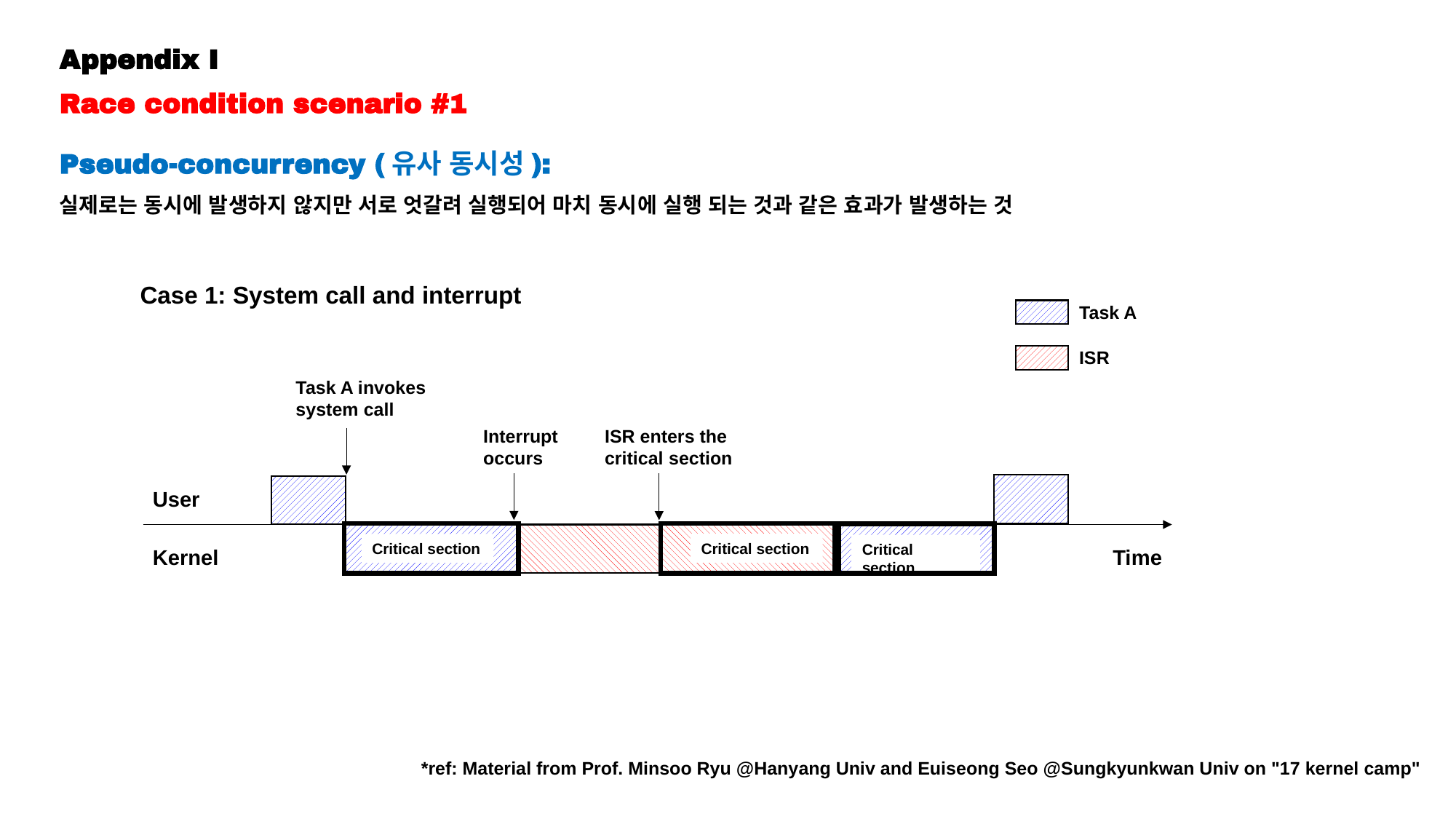

Appendix I
Race condition scenario #1
Pseudo-concurrency (유사 동시성):
실제로는 동시에 발생하지 않지만 서로 엇갈려 실행되어 마치 동시에 실행 되는 것과 같은 효과가 발생하는 것
Case 1: System call and interrupt
Task A

ISR

Task A invokes system call
Interrupt occurs
ISR enters the critical section

User

Critical section
Critical section
Critical section
Kernel
Time
*ref: Material from Prof. Minsoo Ryu @Hanyang Univ and Euiseong Seo @Sungkyunkwan Univ on "17 kernel camp"